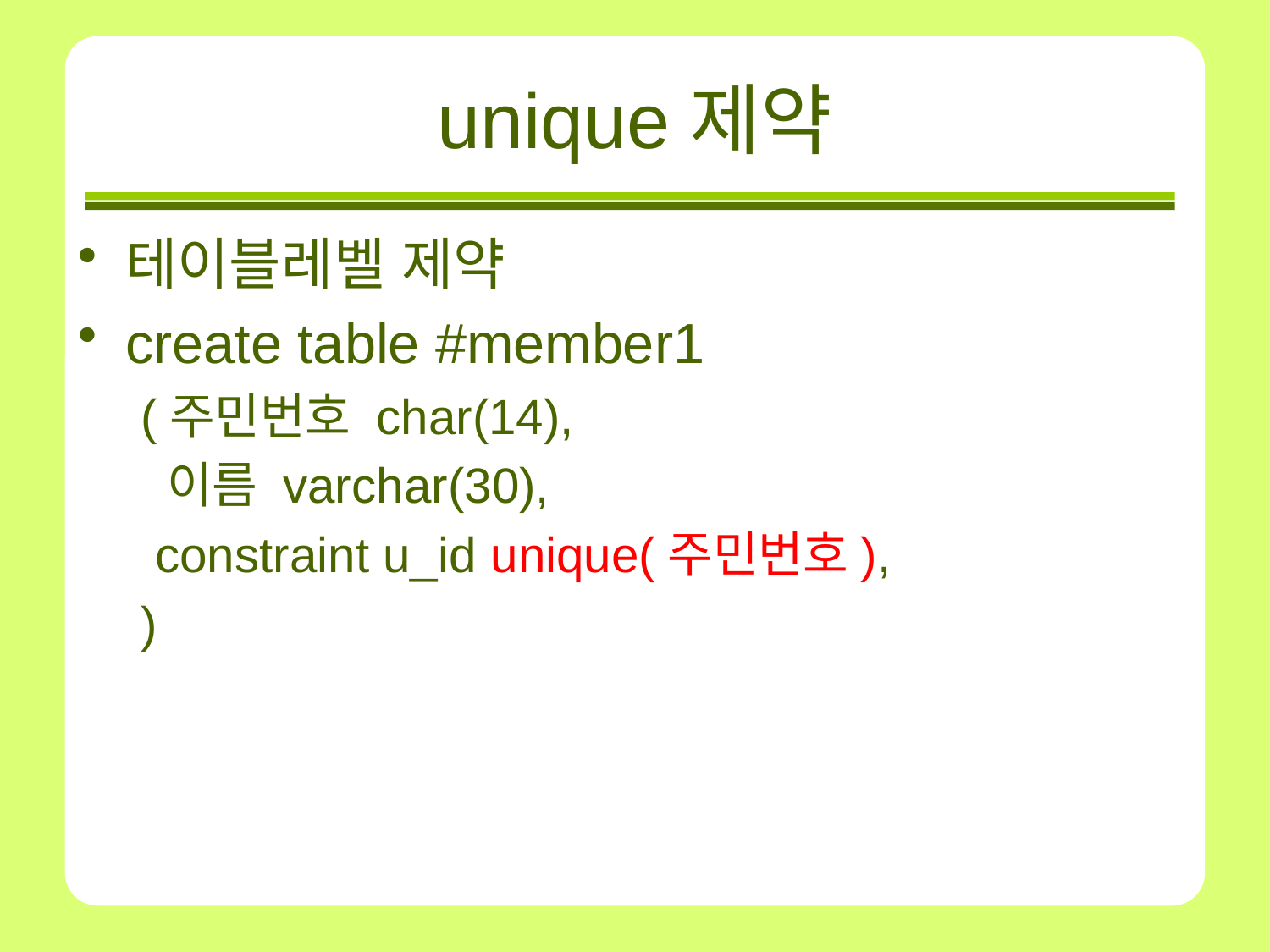

# unique제약
테이블레벨 제약
create table #member1
(주민번호 char(14),
 이름 varchar(30),
 constraint u_id unique(주민번호),
)